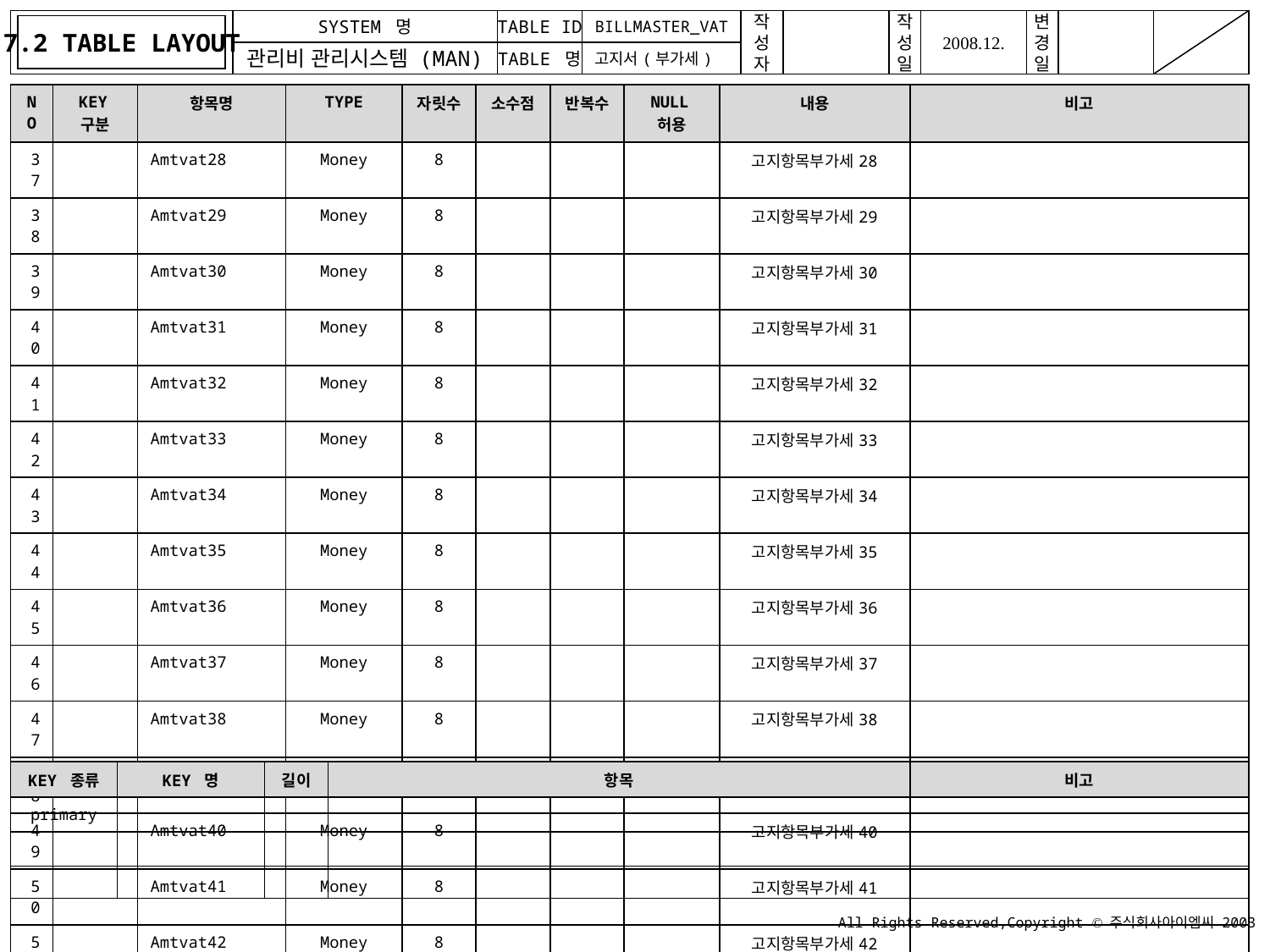

7.2 TABLE LAYOUT
BILLMASTER_VAT
고지서(부가세)
| NO | KEY구분 | 항목명 | TYPE | 자릿수 | 소수점 | 반복수 | NULL허용 | 내용 | 비고 |
| --- | --- | --- | --- | --- | --- | --- | --- | --- | --- |
| 37 |  | Amtvat28 | Money | 8 |  |  |  | 고지항목부가세28 |  |
| 38 |  | Amtvat29 | Money | 8 |  |  |  | 고지항목부가세29 |  |
| 39 |  | Amtvat30 | Money | 8 |  |  |  | 고지항목부가세30 |  |
| 40 |  | Amtvat31 | Money | 8 |  |  |  | 고지항목부가세31 |  |
| 41 |  | Amtvat32 | Money | 8 |  |  |  | 고지항목부가세32 |  |
| 42 |  | Amtvat33 | Money | 8 |  |  |  | 고지항목부가세33 |  |
| 43 |  | Amtvat34 | Money | 8 |  |  |  | 고지항목부가세34 |  |
| 44 |  | Amtvat35 | Money | 8 |  |  |  | 고지항목부가세35 |  |
| 45 |  | Amtvat36 | Money | 8 |  |  |  | 고지항목부가세36 |  |
| 46 |  | Amtvat37 | Money | 8 |  |  |  | 고지항목부가세37 |  |
| 47 |  | Amtvat38 | Money | 8 |  |  |  | 고지항목부가세38 |  |
| 48 |  | Amtvat39 | Money | 8 |  |  |  | 고지항목부가세39 |  |
| 49 |  | Amtvat40 | Money | 8 |  |  |  | 고지항목부가세40 |  |
| 50 |  | Amtvat41 | Money | 8 |  |  |  | 고지항목부가세41 |  |
| 51 |  | Amtvat42 | Money | 8 |  |  |  | 고지항목부가세42 |  |
| 52 |  | Amtvat43 | Money | 8 |  |  |  | 고지항목부가세43 |  |
| 53 |  | Amtvat44 | Money | 8 |  |  |  | 고지항목부가세44 |  |
| 54 |  | Amtvat45 | Money | 8 |  |  |  | 고지항목부가세45 |  |
| KEY 종류 | KEY 명 | 길이 | 항목 | 비고 |
| --- | --- | --- | --- | --- |
| primary |  |  |  |  |
|  |  |  |  |  |
|  |  |  |  |  |